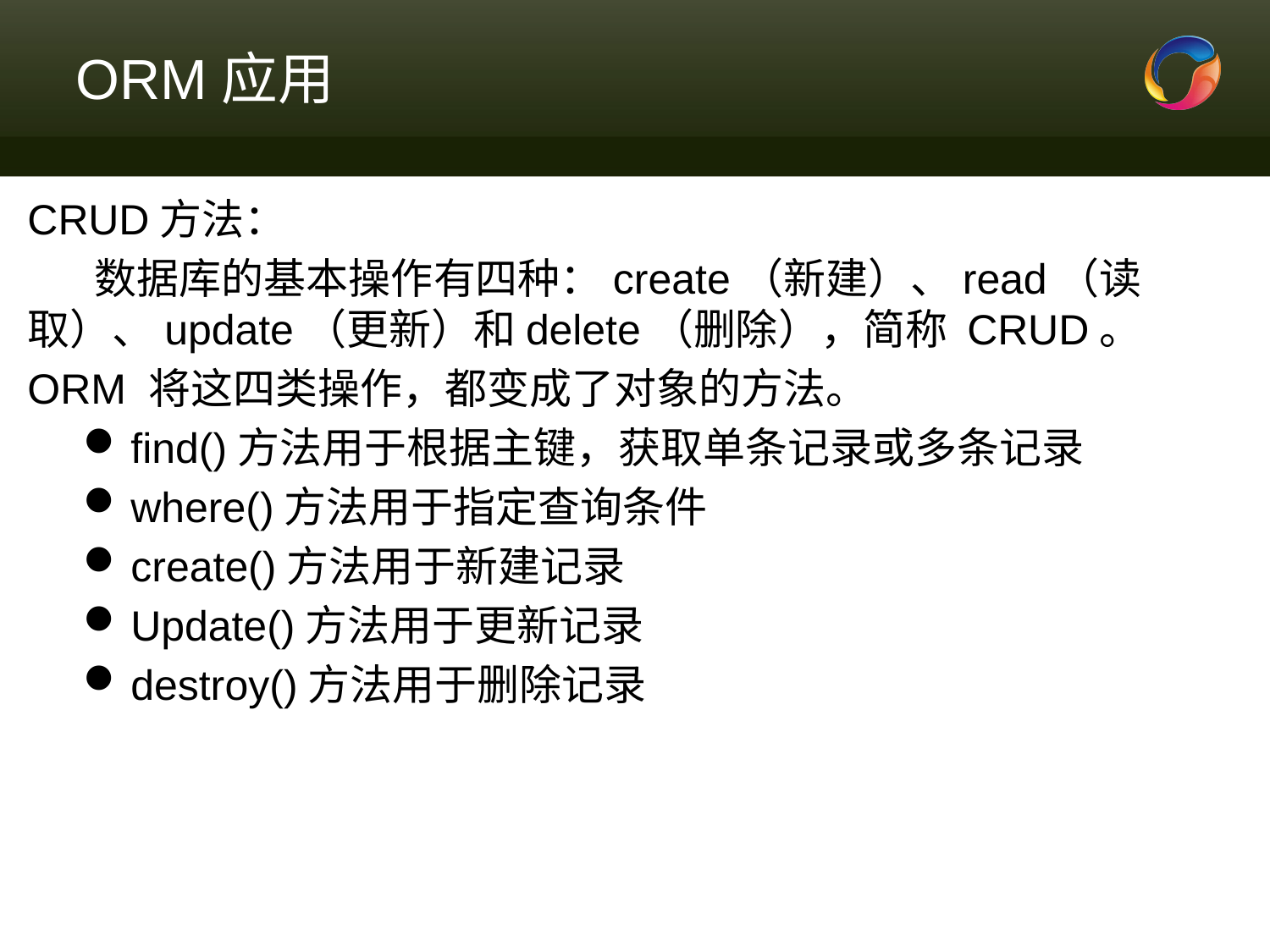

# ORM应用
CRUD方法：
      数据库的基本操作有四种：create（新建）、read（读取）、update（更新）和delete（删除），简称 CRUD。
ORM 将这四类操作，都变成了对象的方法。
find()方法用于根据主键，获取单条记录或多条记录
where()方法用于指定查询条件
create()方法用于新建记录
Update()方法用于更新记录
destroy()方法用于删除记录